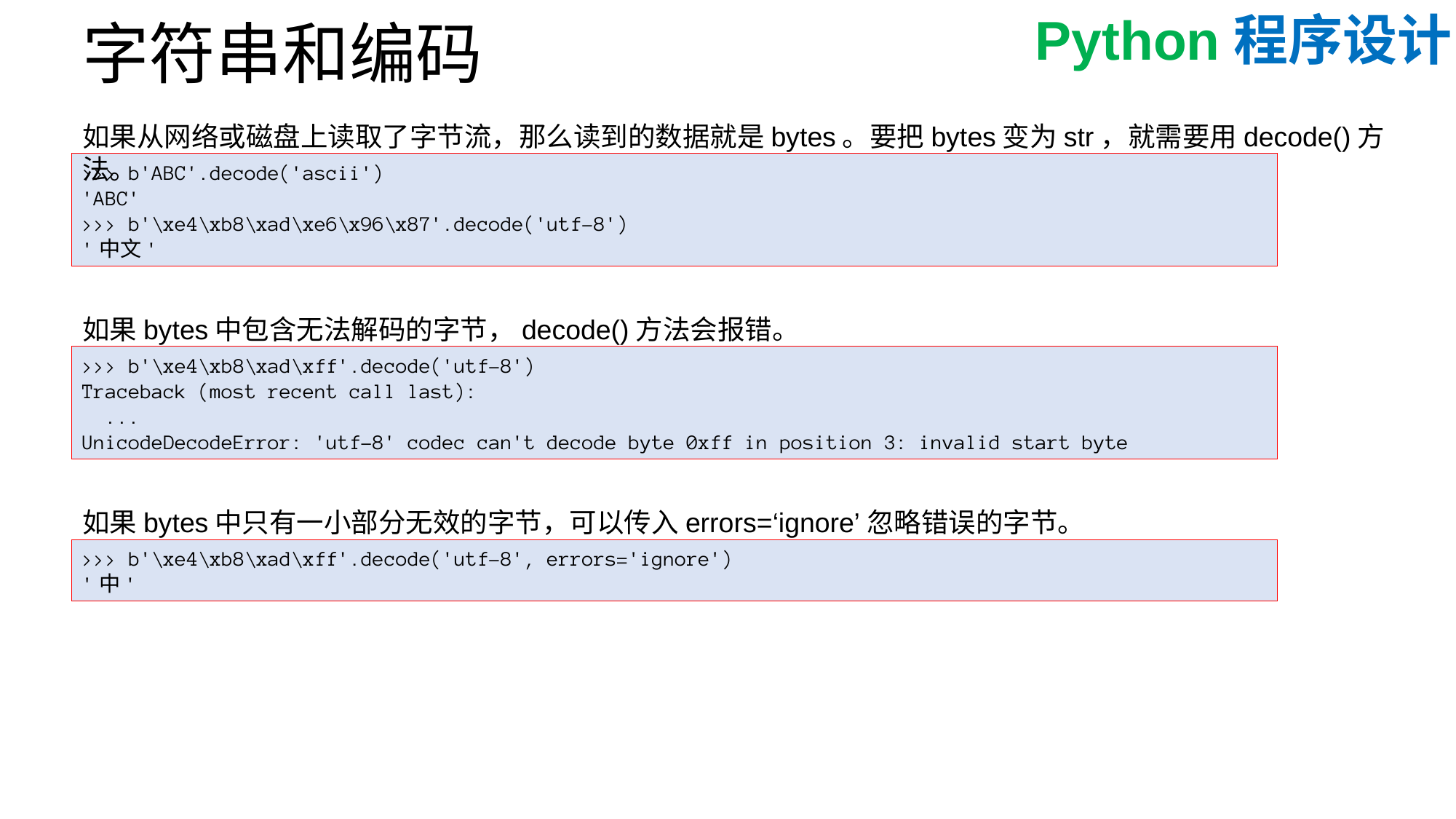

# 字符串和编码
如果从网络或磁盘上读取了字节流，那么读到的数据就是bytes。要把bytes变为str，就需要用decode()方法。
>>> b'ABC'.decode('ascii')
'ABC'
>>> b'\xe4\xb8\xad\xe6\x96\x87'.decode('utf-8')
'中文'
如果bytes中包含无法解码的字节，decode()方法会报错。
>>> b'\xe4\xb8\xad\xff'.decode('utf-8')
Traceback (most recent call last):
  ...
UnicodeDecodeError: 'utf-8' codec can't decode byte 0xff in position 3: invalid start byte
如果bytes中只有一小部分无效的字节，可以传入errors=‘ignore’忽略错误的字节。
>>> b'\xe4\xb8\xad\xff'.decode('utf-8', errors='ignore')
'中'
15